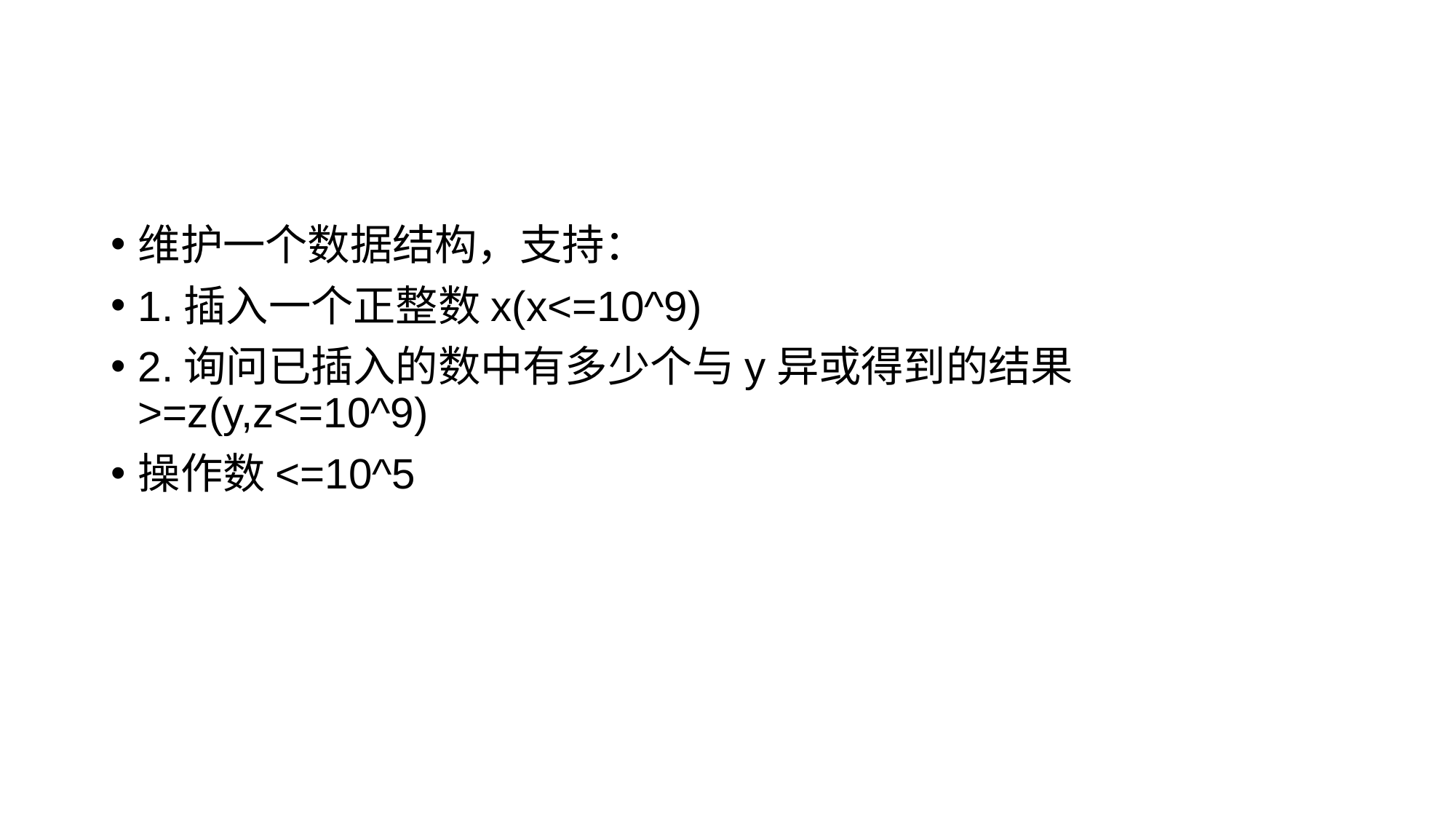

#
维护一个数据结构，支持：
1.插入一个正整数x(x<=10^9)
2.询问已插入的数中有多少个与y异或得到的结果>=z(y,z<=10^9)
操作数<=10^5